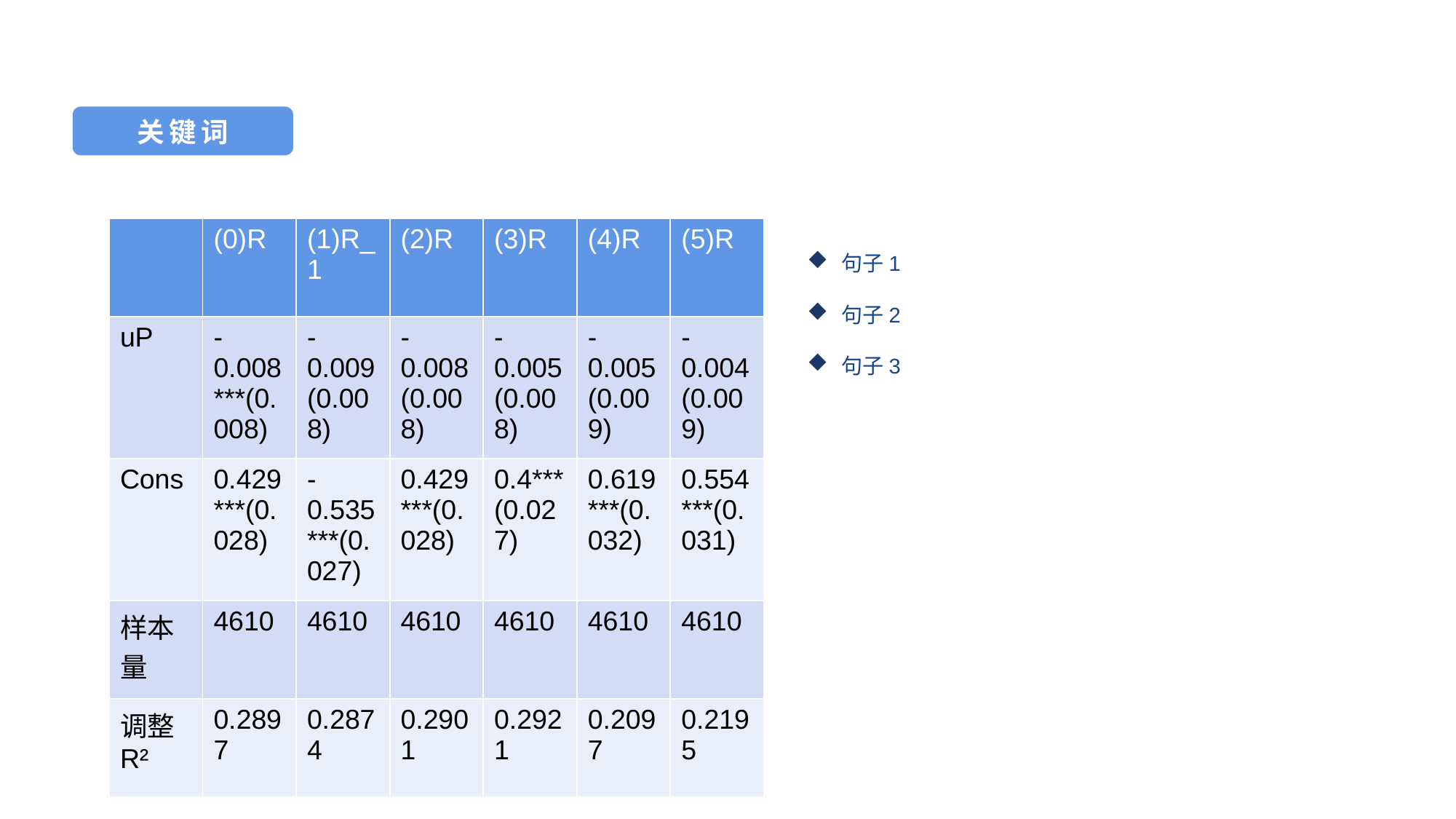

关键词
|  | (0)R | (1)R\_1 | (2)R | (3)R | (4)R | (5)R |
| --- | --- | --- | --- | --- | --- | --- |
| uP | -0.008\*\*\*(0.008) | -0.009(0.008) | -0.008(0.008) | -0.005(0.008) | -0.005(0.009) | -0.004(0.009) |
| Cons | 0.429\*\*\*(0.028) | -0.535\*\*\*(0.027) | 0.429\*\*\*(0.028) | 0.4\*\*\*(0.027) | 0.619\*\*\*(0.032) | 0.554\*\*\*(0.031) |
| 样本量 | 4610 | 4610 | 4610 | 4610 | 4610 | 4610 |
| 调整R² | 0.2897 | 0.2874 | 0.2901 | 0.2921 | 0.2097 | 0.2195 |
句子1
句子2
句子3
图标题